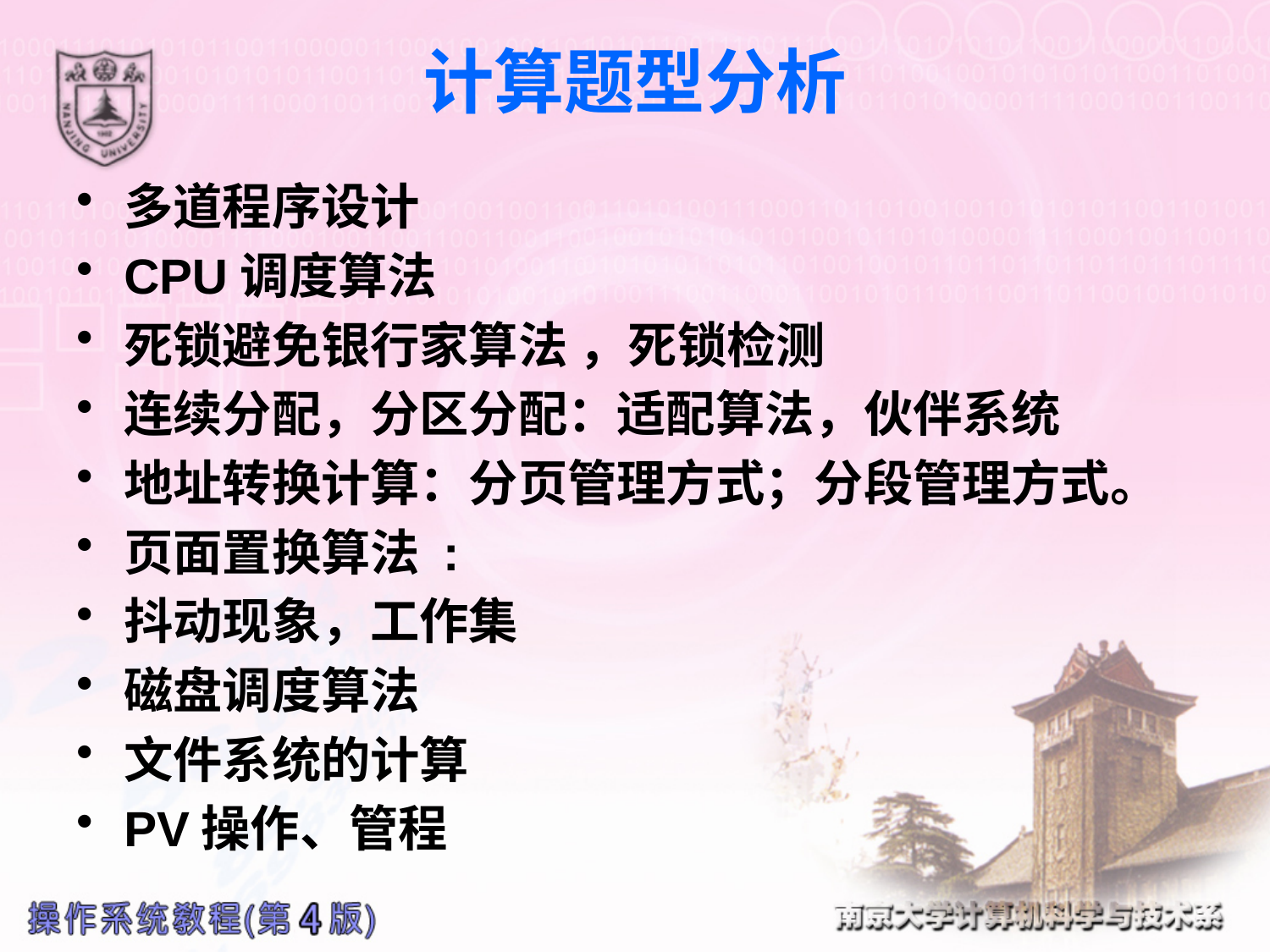

# 计算题型分析
多道程序设计
CPU调度算法
死锁避免银行家算法 ，死锁检测
连续分配，分区分配：适配算法，伙伴系统
地址转换计算：分页管理方式；分段管理方式。
页面置换算法 :
抖动现象，工作集
磁盘调度算法
文件系统的计算
PV操作、管程